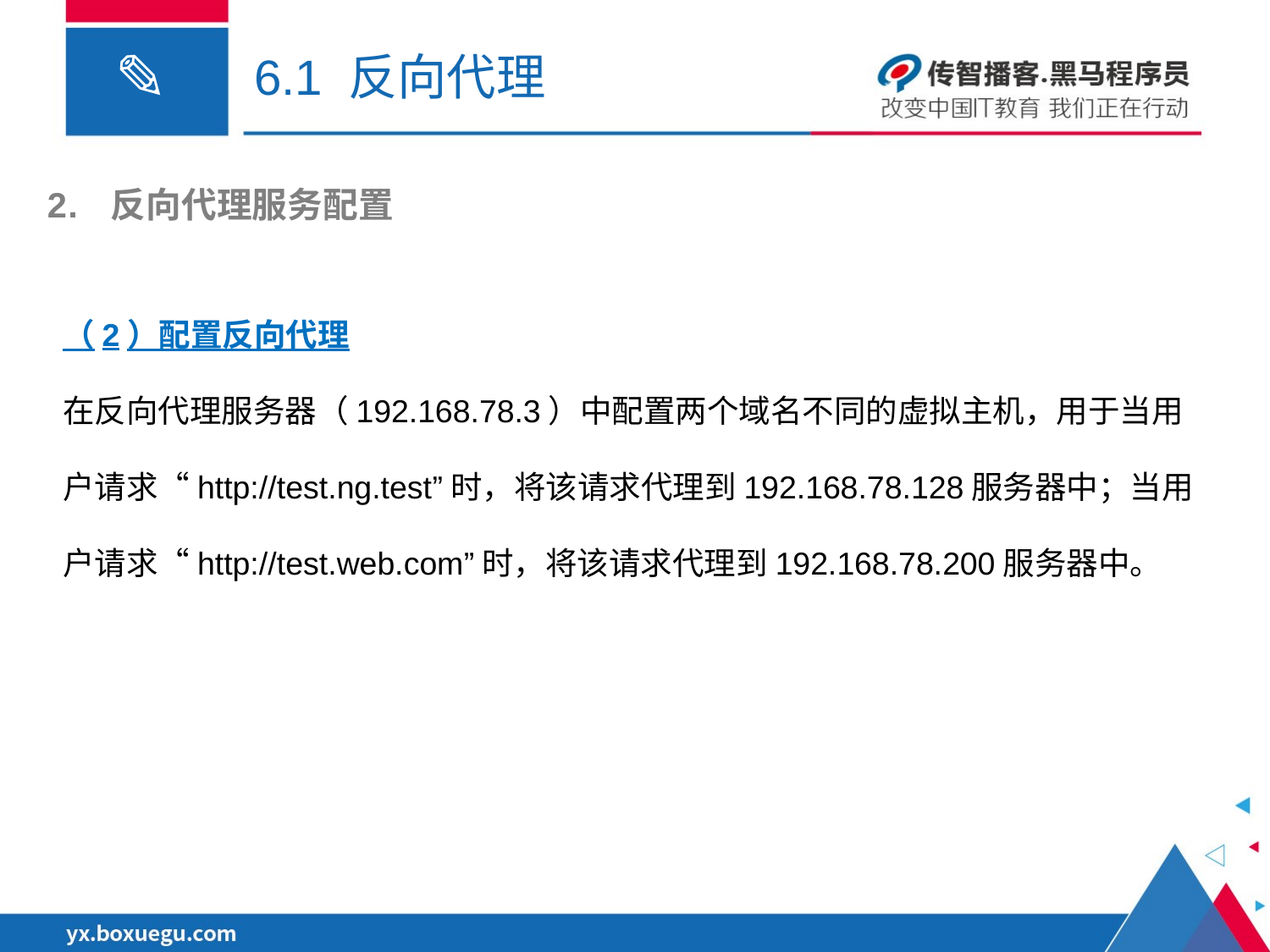

# 6.1 反向代理
反向代理服务配置
（2）配置反向代理
在反向代理服务器（192.168.78.3）中配置两个域名不同的虚拟主机，用于当用户请求“http://test.ng.test”时，将该请求代理到192.168.78.128服务器中；当用户请求“http://test.web.com”时，将该请求代理到192.168.78.200服务器中。